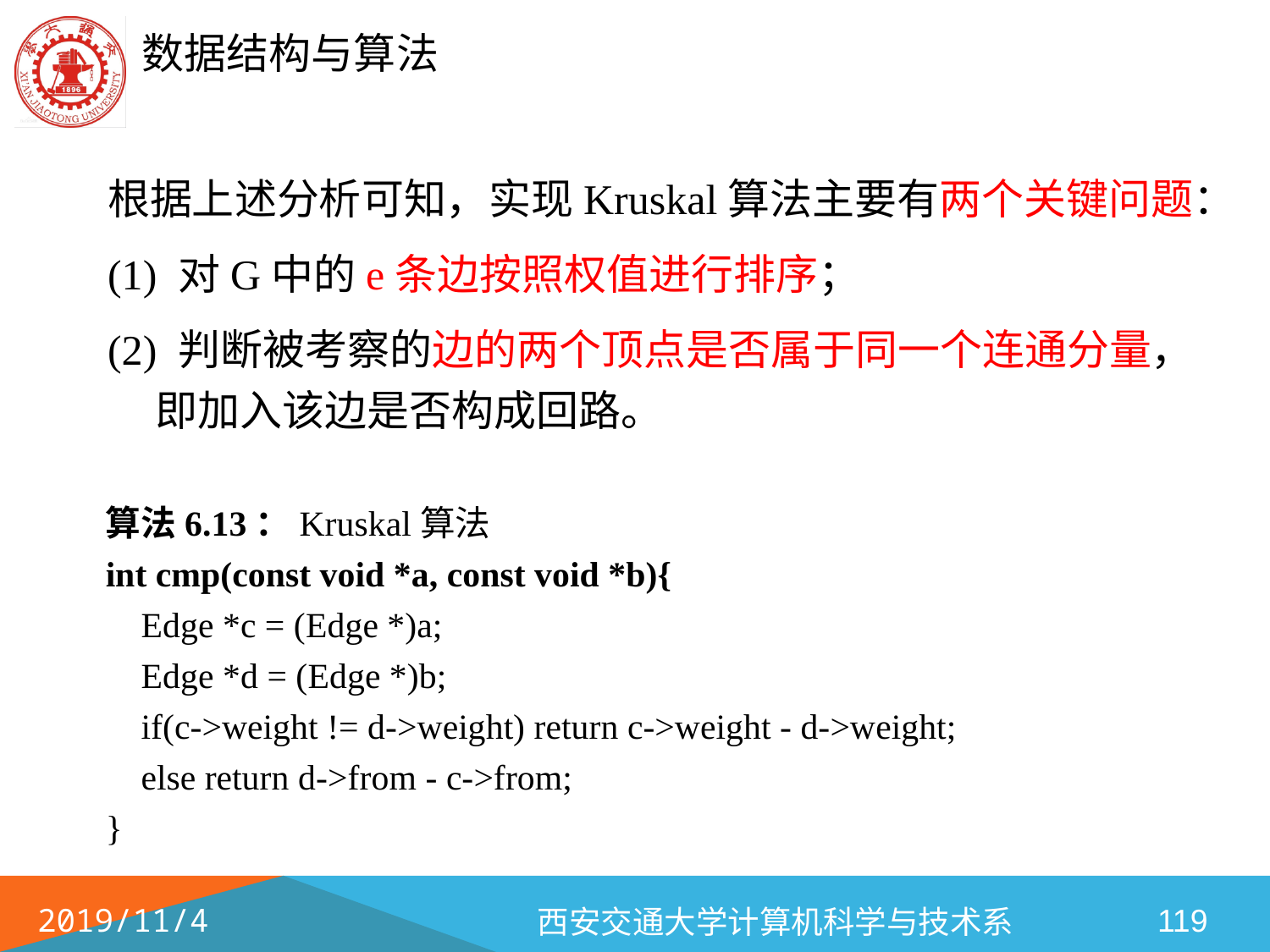

根据上述分析可知，实现Kruskal算法主要有两个关键问题：
(1) 对G中的e条边按照权值进行排序；
(2) 判断被考察的边的两个顶点是否属于同一个连通分量，即加入该边是否构成回路。

算法6.13：Kruskal算法
int cmp(const void *a, const void *b){
    Edge *c = (Edge *)a;
    Edge *d = (Edge *)b;
    if(c->weight != d->weight) return c->weight - d->weight;
    else return d->from - c->from;
}